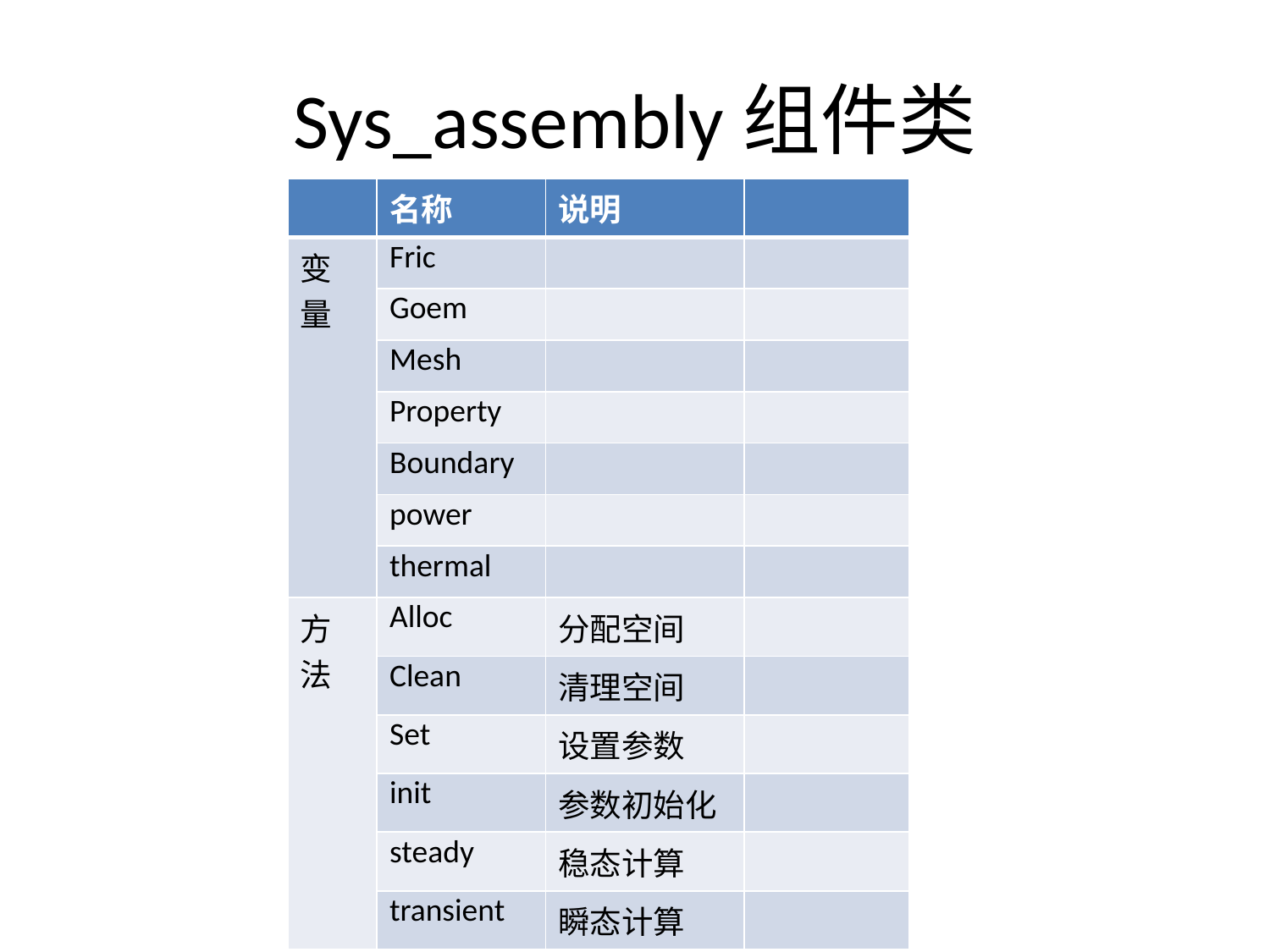

# Sys_assembly组件类
|  | 名称 | 说明 |  |
| --- | --- | --- | --- |
| 变 量 | Fric |  |  |
|  | Goem |  |  |
|  | Mesh |  |  |
|  | Property |  |  |
|  | Boundary |  |  |
|  | power |  |  |
|  | thermal |  |  |
| 方 法 | Alloc | 分配空间 |  |
|  | Clean | 清理空间 |  |
|  | Set | 设置参数 |  |
|  | init | 参数初始化 |  |
|  | steady | 稳态计算 |  |
|  | transient | 瞬态计算 |  |